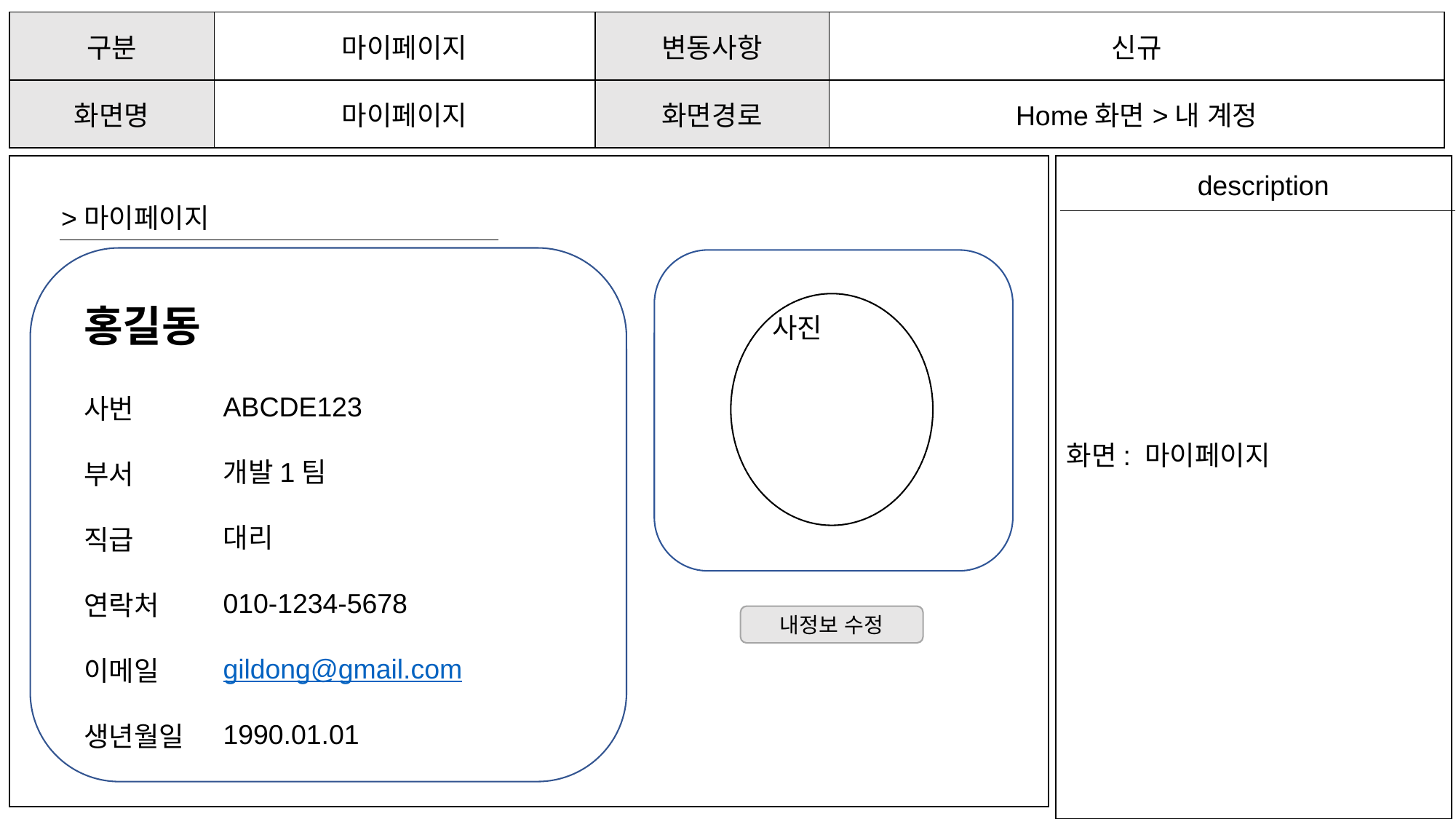

| 구분 | 마이페이지 | 변동사항 | 신규 |
| --- | --- | --- | --- |
| 화면명 | 마이페이지 | 화면경로 | Home화면>내 계정 |

화면: 마이페이지

description
>마이페이지

홍길동
사진
ABCDE123

개발1팀

대리

010-1234-5678

gildong@gmail.com

1990.01.01
사번

부서

직급

연락처

이메일

생년월일
내정보 수정